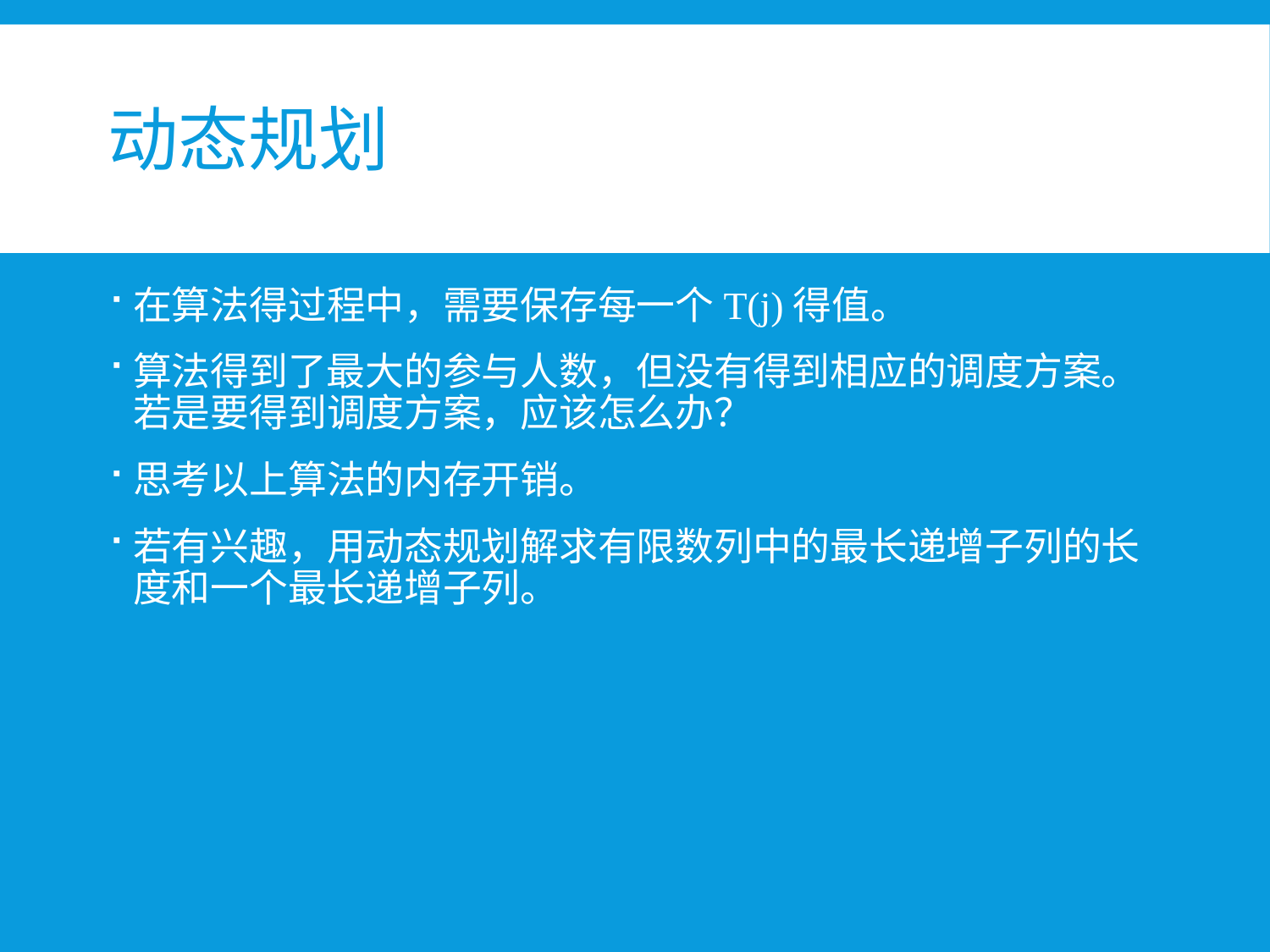

# 动态规划
在算法得过程中，需要保存每一个T(j)得值。
算法得到了最大的参与人数，但没有得到相应的调度方案。若是要得到调度方案，应该怎么办？
思考以上算法的内存开销。
若有兴趣，用动态规划解求有限数列中的最长递增子列的长度和一个最长递增子列。